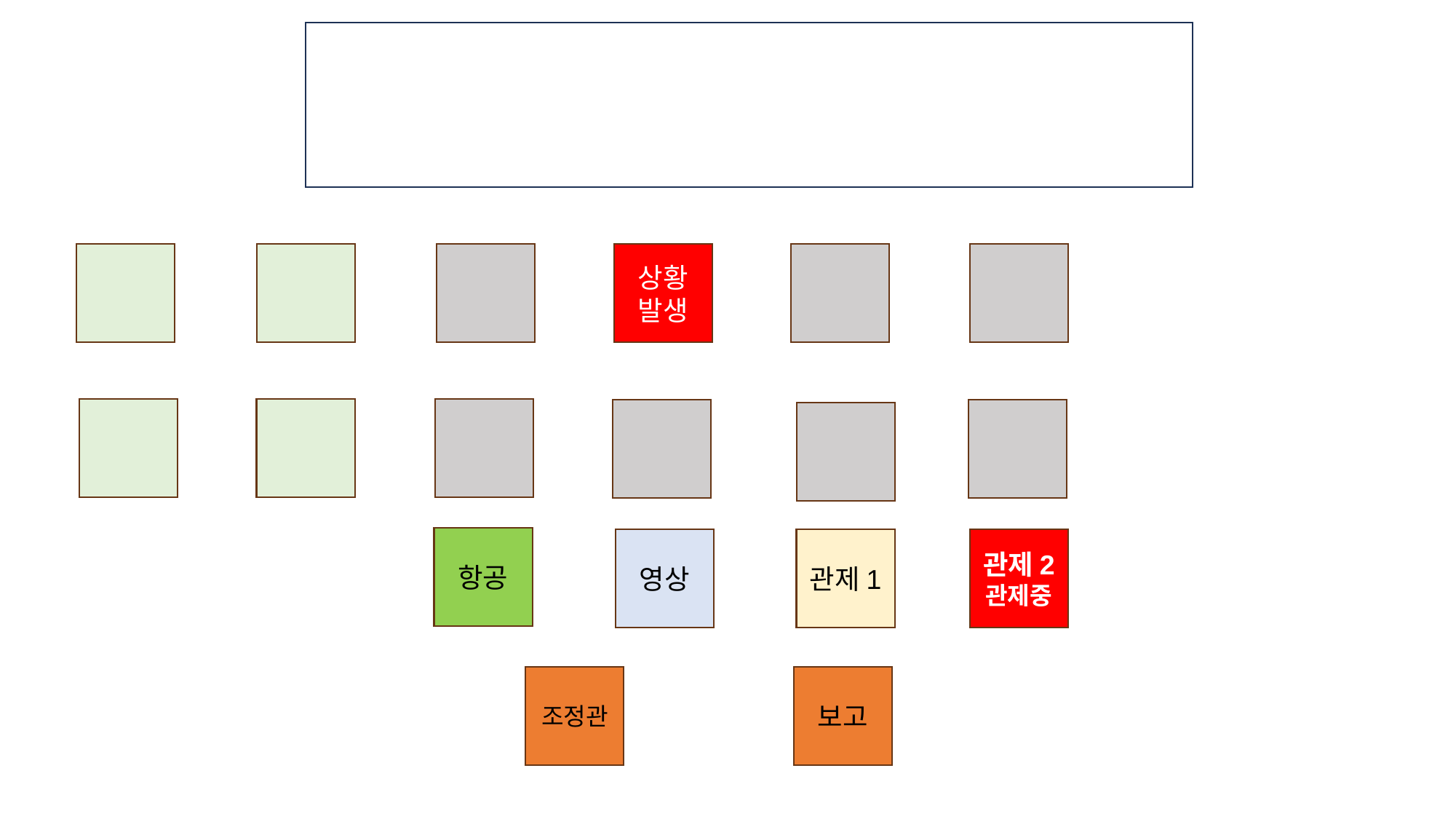

상황
발생

항공
관제2
관제중
영상
관제1
보고
조정관